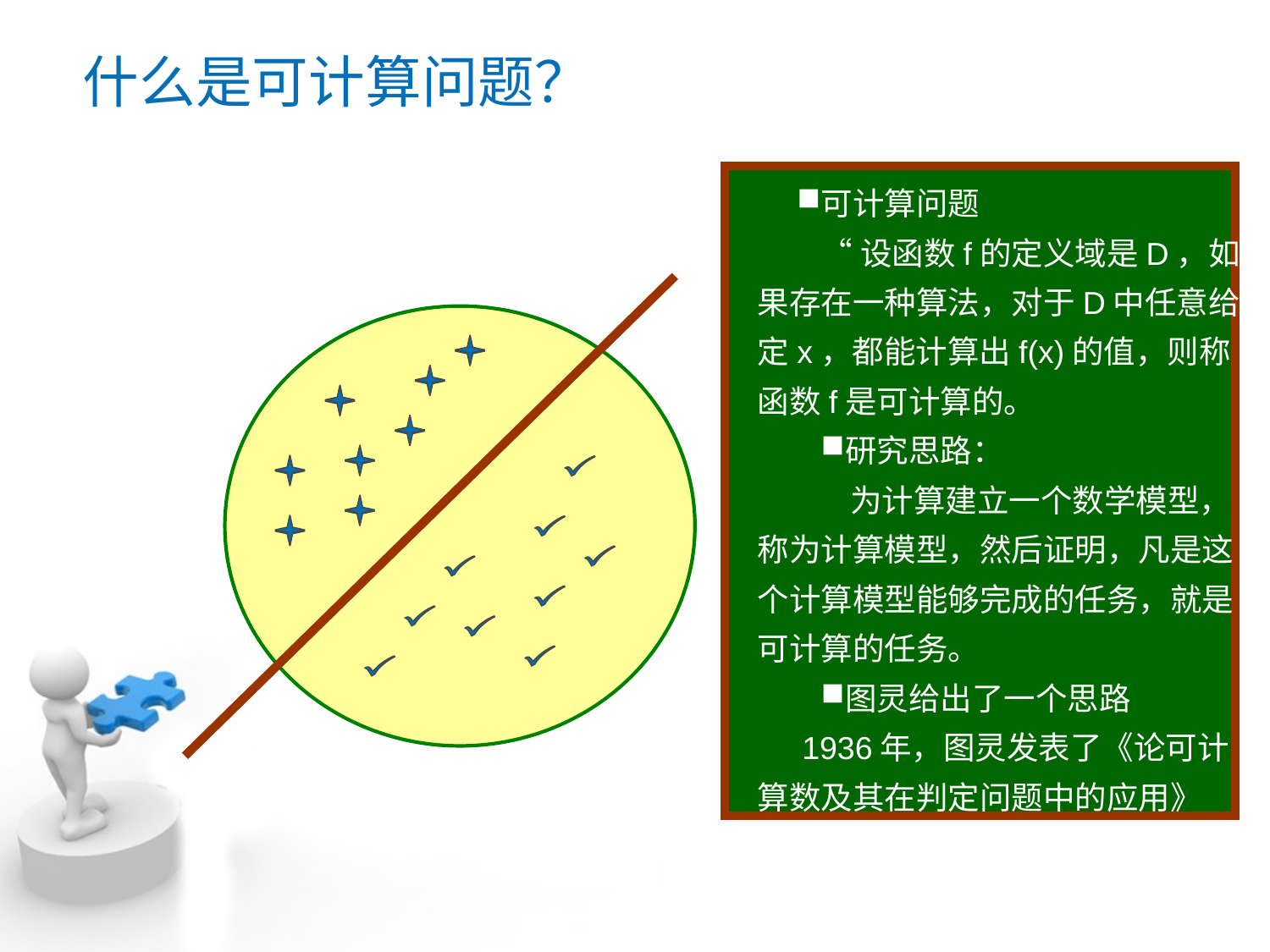

# 什么是可计算问题？

可计算问题
“设函数f的定义域是D，如果存在一种算法，对于D中任意给定x，都能计算出f(x)的值，则称函数f是可计算的。
研究思路：
   为计算建立一个数学模型，称为计算模型，然后证明，凡是这个计算模型能够完成的任务，就是可计算的任务。
图灵给出了一个思路
     1936年，图灵发表了《论可计算数及其在判定问题中的应用》